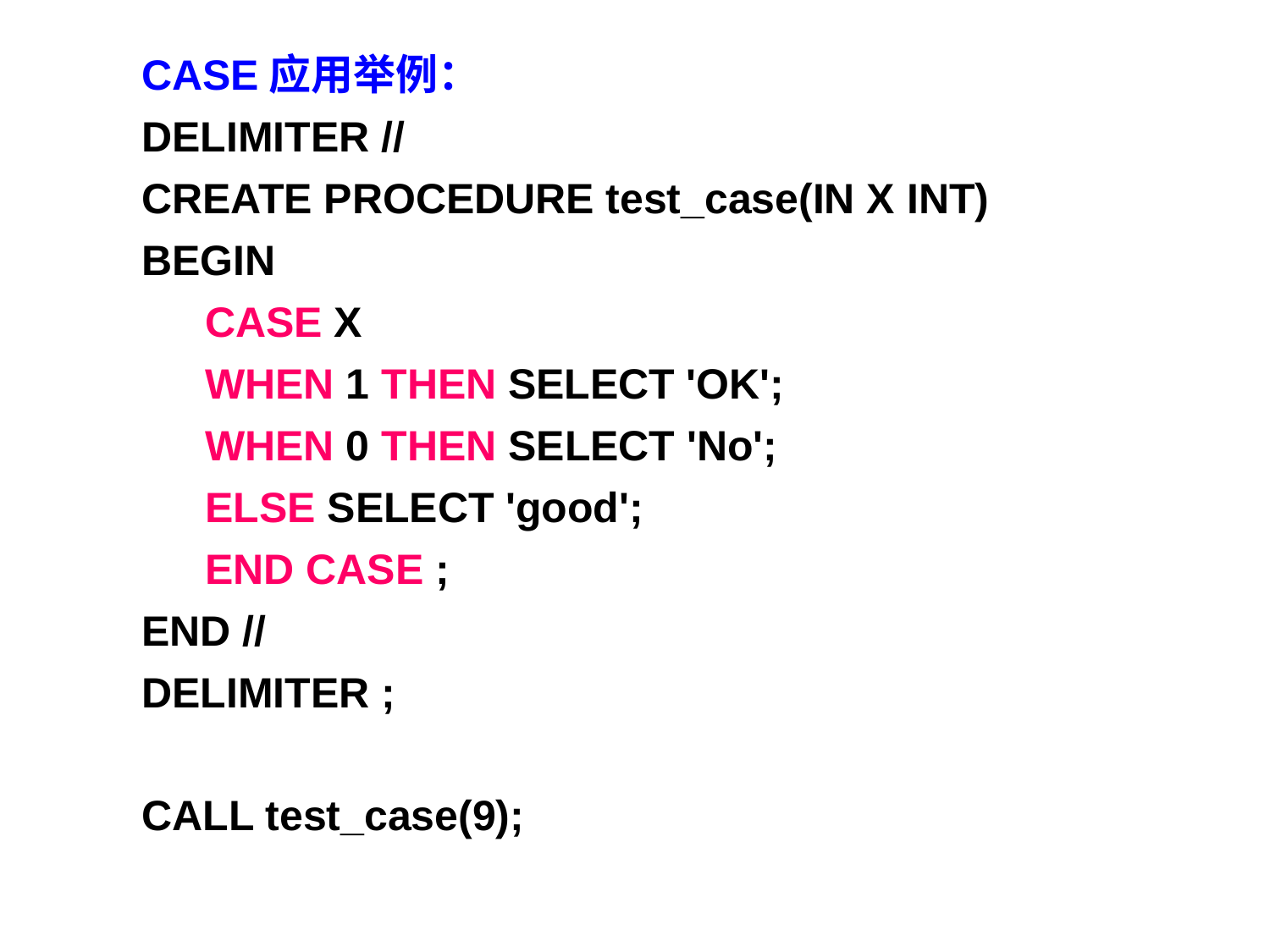

CASE应用举例：
DELIMITER //
CREATE PROCEDURE test_case(IN X INT)
BEGIN
	CASE X
	WHEN 1 THEN SELECT 'OK';
	WHEN 0 THEN SELECT 'No';
	ELSE SELECT 'good';
	END CASE ;
END //
DELIMITER ;

CALL test_case(9);